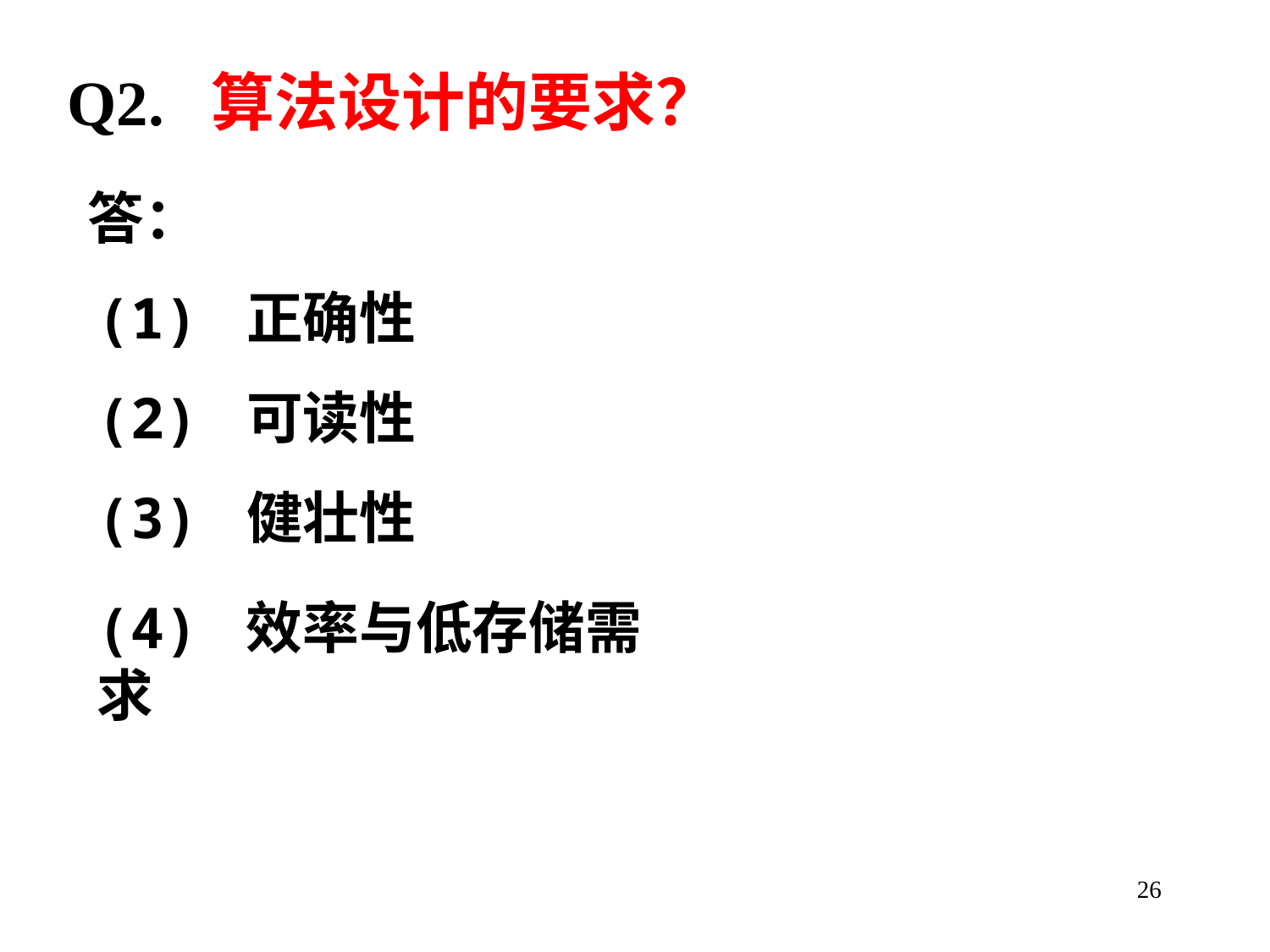

Q2.  算法设计的要求？
答：
(1) 正确性
(2) 可读性
(3) 健壮性
(4) 效率与低存储需求
26